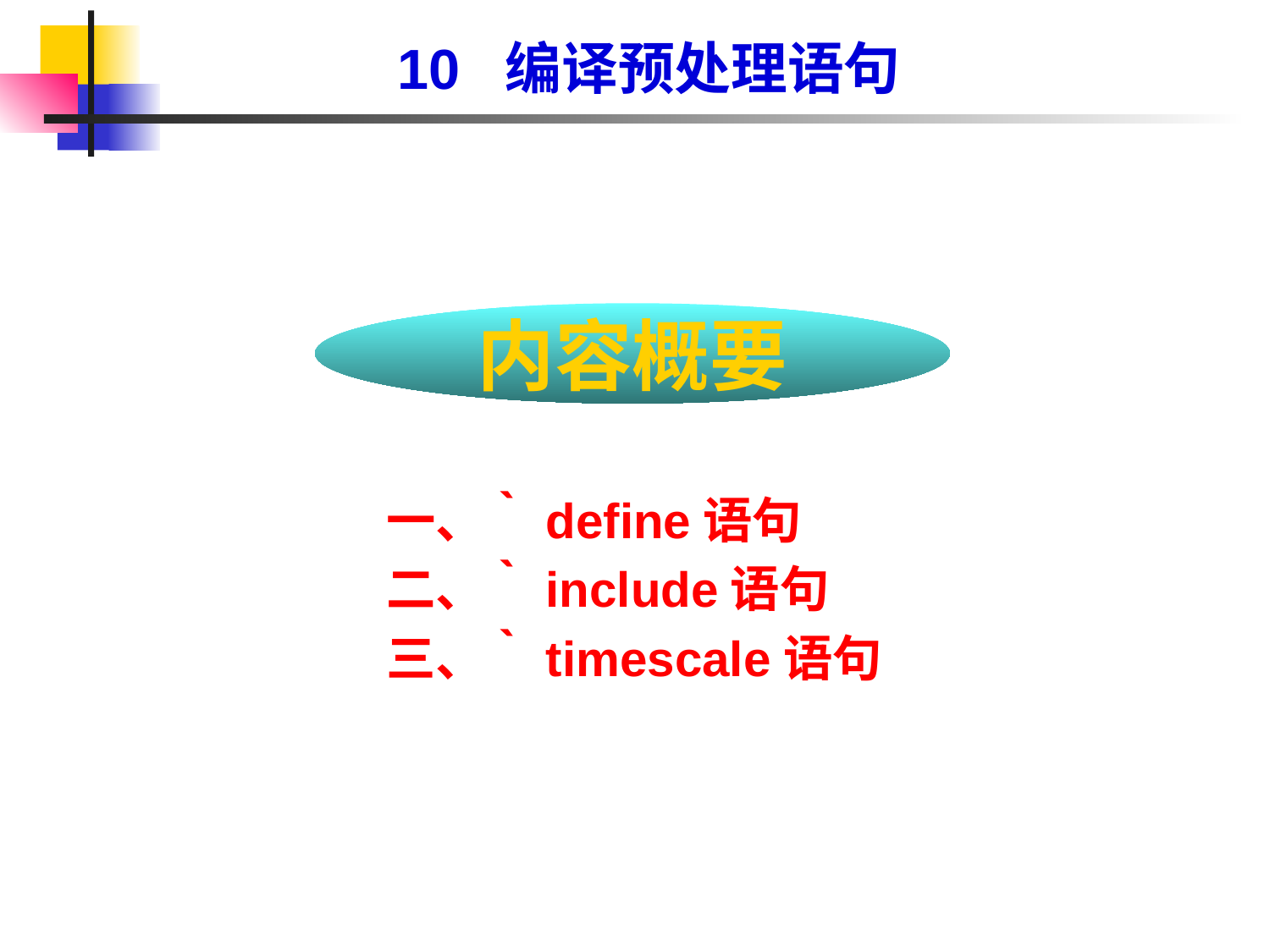

10  编译预处理语句
内容概要
一、‵define语句
二、‵include语句
三、‵timescale语句
# 185